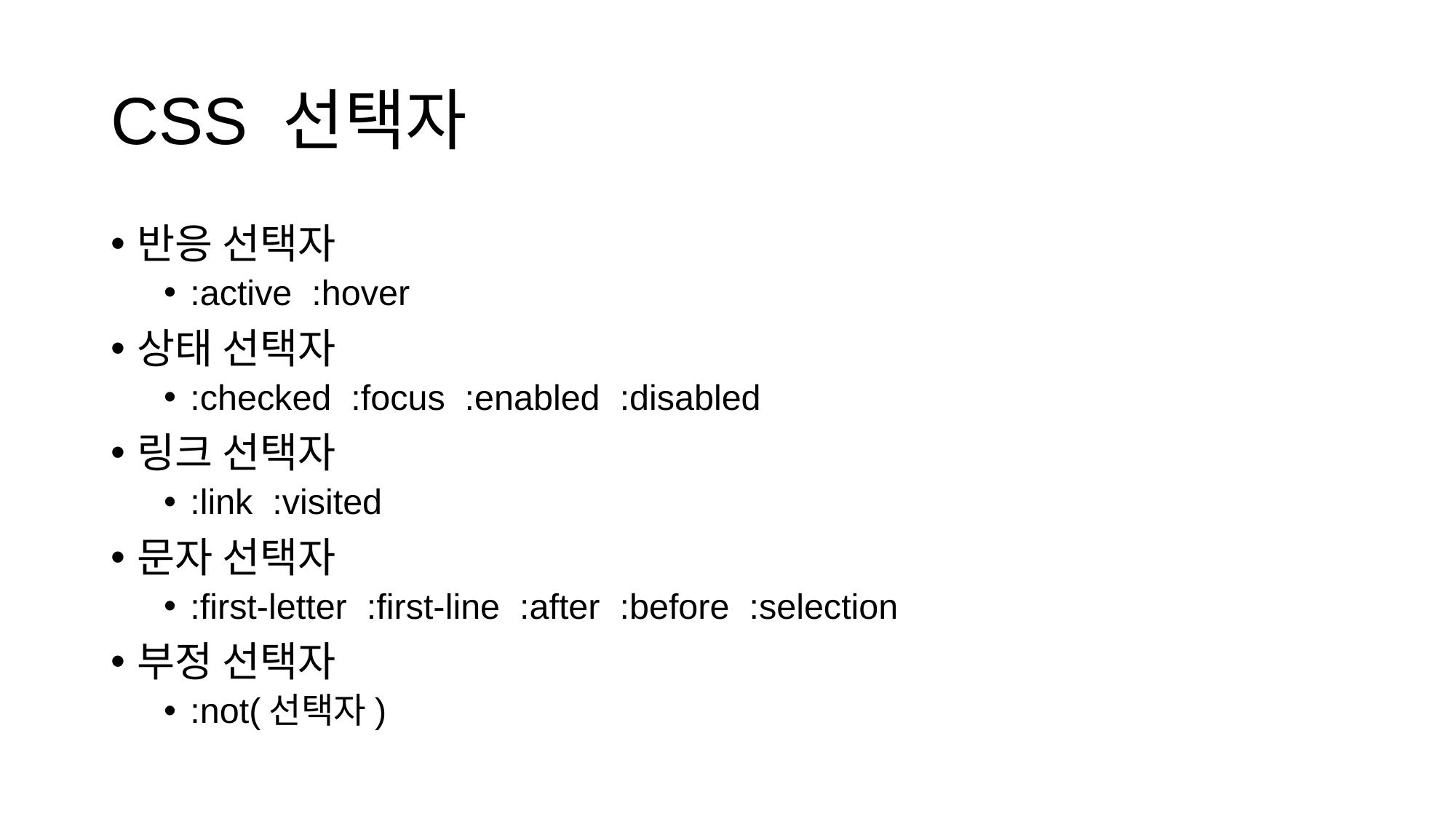

# CSS 선택자
반응 선택자
:active  :hover
상태 선택자
:checked  :focus  :enabled  :disabled
링크 선택자
:link  :visited
문자 선택자
:first-letter  :first-line  :after  :before  :selection
부정 선택자
:not(선택자)